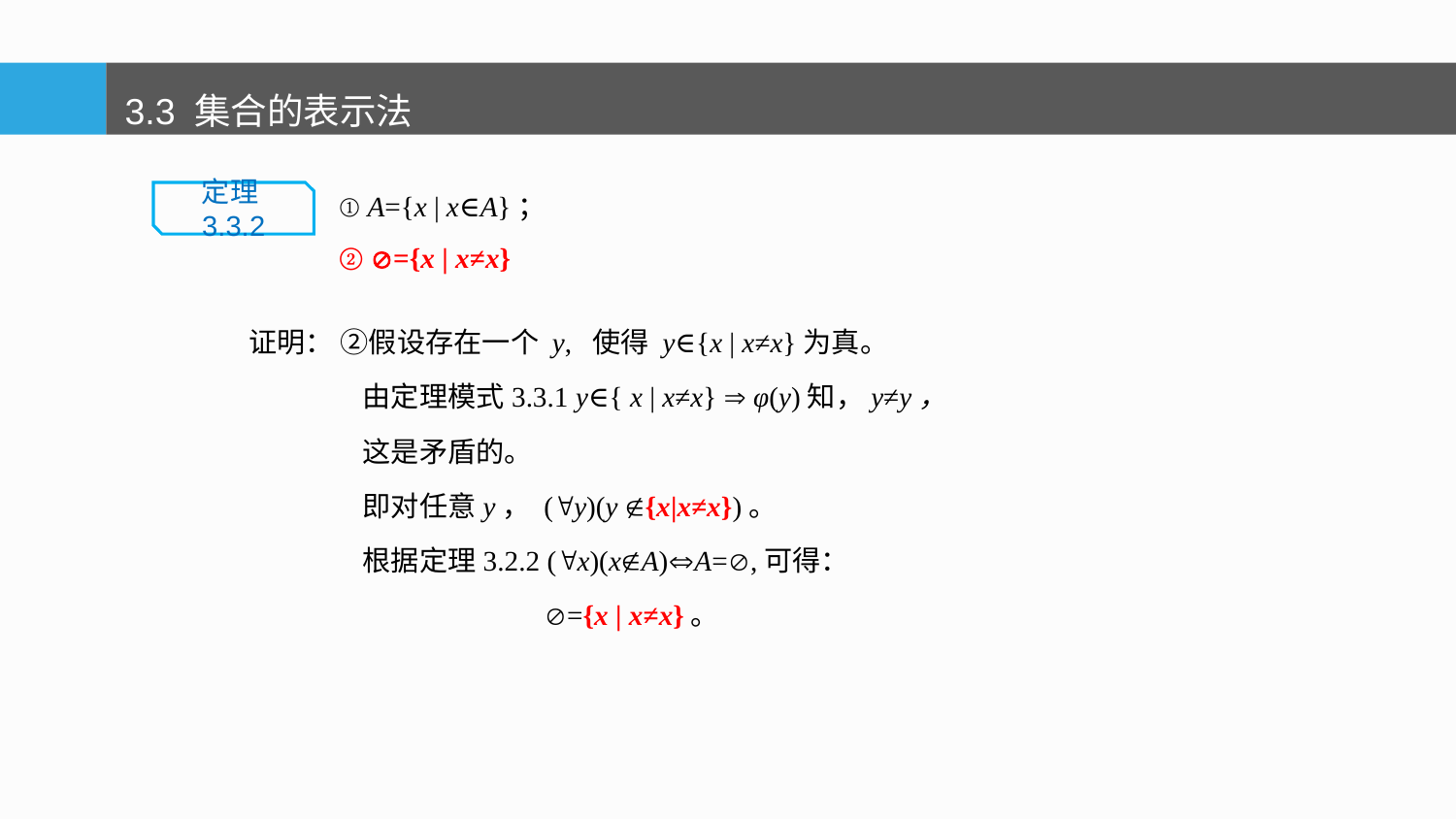

3.3 集合的表示法

① A={x | x∈A}；
② ∅={x | x≠x}

定理3.3.2
证明： ②假设存在一个 y,  使得 y∈{x | x≠x}为真。
                 由定理模式3.3.1 y∈{ x | x≠x} ⇒ φ(y)知，y≠y，
                 这是矛盾的。
                 即对任意y， (∀y)(y ∉{x|x≠x})。
                 根据定理3.2.2 (∀x)(x∉A)⇔A=∅,可得：
                                          ∅={x | x≠x}。